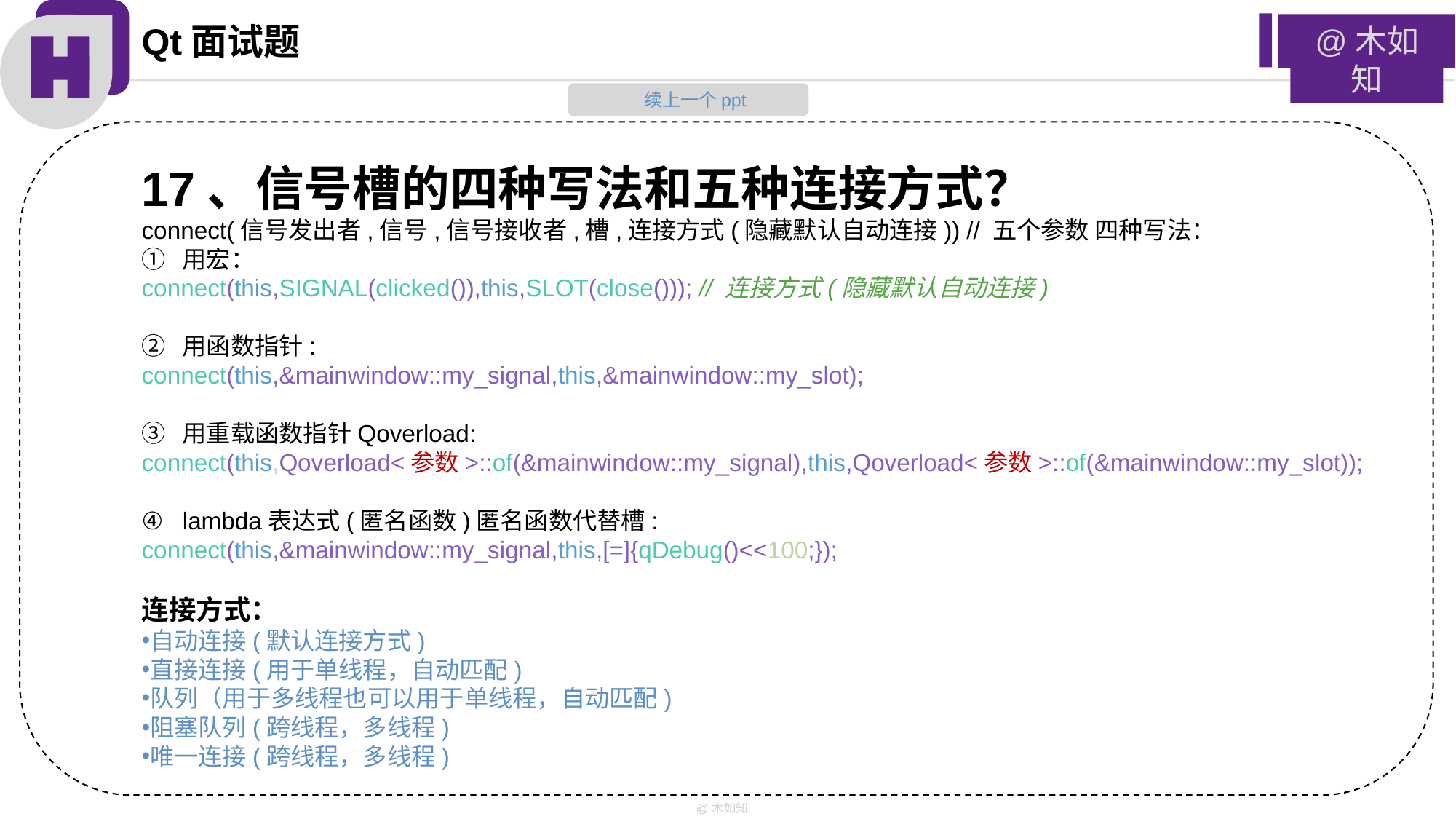

Qt面试题

@木如知
续上一个ppt

17、信号槽的四种写法和五种连接方式？
connect(信号发出者,信号,信号接收者,槽,连接方式(隐藏默认自动连接)) // 五个参数 四种写法：
用宏：
connect(this,SIGNAL(clicked()),this,SLOT(close())); // 连接方式(隐藏默认自动连接)

用函数指针:
connect(this,&mainwindow::my_signal,this,&mainwindow::my_slot);

用重载函数指针Qoverload:
connect(this,Qoverload<参数>::of(&mainwindow::my_signal),this,Qoverload<参数>::of(&mainwindow::my_slot));

lambda表达式(匿名函数)匿名函数代替槽:
connect(this,&mainwindow::my_signal,this,[=]{qDebug()<<100;});

连接方式：
自动连接(默认连接方式)
直接连接(用于单线程，自动匹配)
队列（用于多线程也可以用于单线程，自动匹配)
阻塞队列(跨线程，多线程)
唯一连接(跨线程，多线程)

@木如知